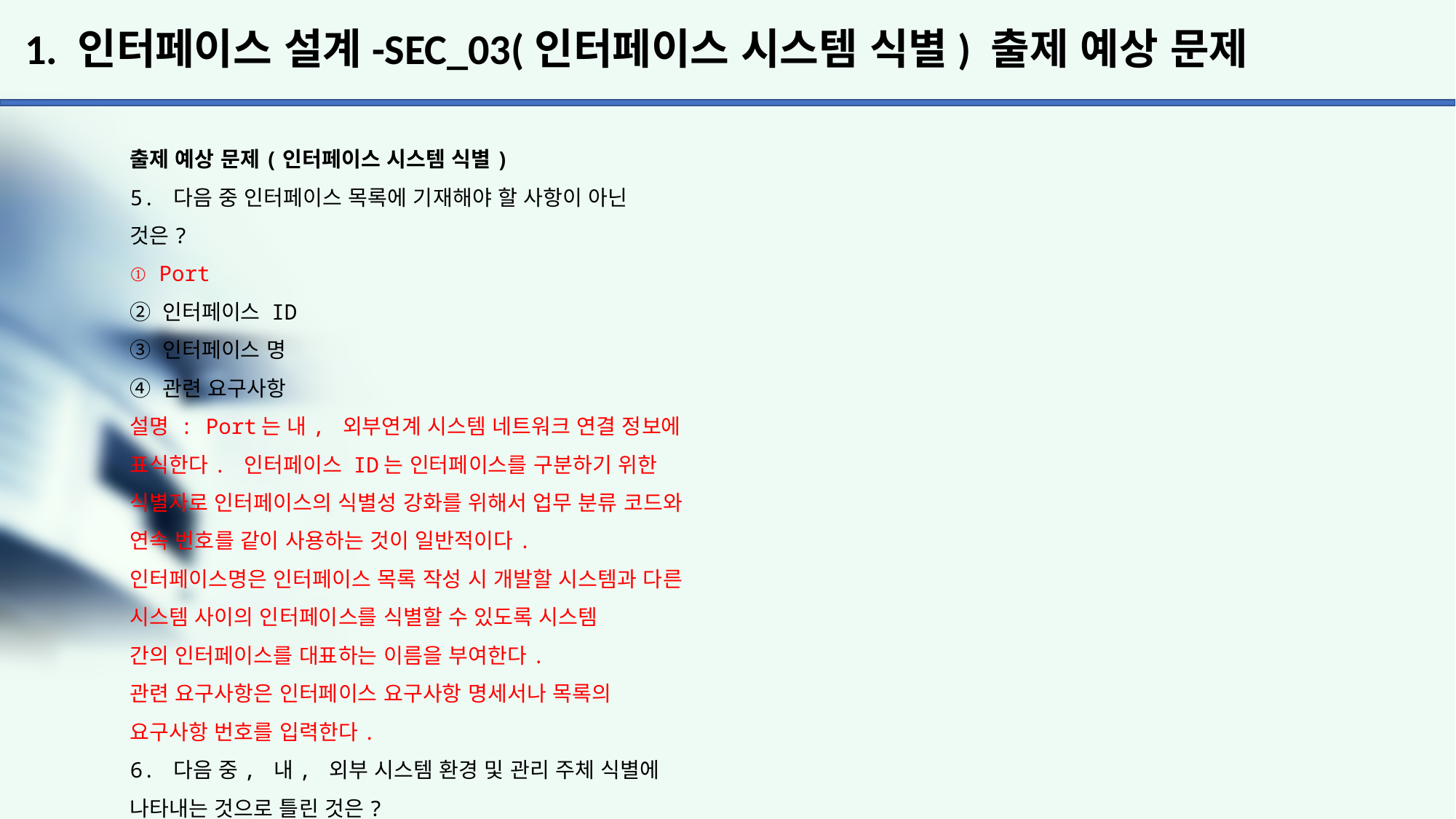

# 1. 인터페이스 설계-SEC_03(인터페이스 시스템 식별) 출제 예상 문제
출제 예상 문제(인터페이스 시스템 식별)
5. 다음 중 인터페이스 목록에 기재해야 할 사항이 아닌
것은?
① Port
② 인터페이스 ID
③ 인터페이스 명
④ 관련 요구사항
설명 : Port는 내, 외부연계 시스템 네트워크 연결 정보에
표식한다. 인터페이스 ID는 인터페이스를 구분하기 위한
식별자로 인터페이스의 식별성 강화를 위해서 업무 분류 코드와 연속 번호를 같이 사용하는 것이 일반적이다.
인터페이스명은 인터페이스 목록 작성 시 개발할 시스템과 다른 시스템 사이의 인터페이스를 식별할 수 있도록 시스템
간의 인터페이스를 대표하는 이름을 부여한다.
관련 요구사항은 인터페이스 요구사항 명세서나 목록의
요구사항 번호를 입력한다.
6. 다음 중, 내, 외부 시스템 환경 및 관리 주체 식별에 나타내는 것으로 틀린 것은?
① 시스템 ID
② 시스템 영문명
③ IP/URL
④ Login ID
설명 : 내, 외부 시스템 환경 및 관리 주체 식별에는
시스템 ID, 시스템 한글명, 시스템 영문명, 시스템 설명,
IP/URL, Port, 담당자가 포함된다.
Login ID는 내, 외부 시스템 네트워크 연결 정보 식별에
포함되는 내용이다.